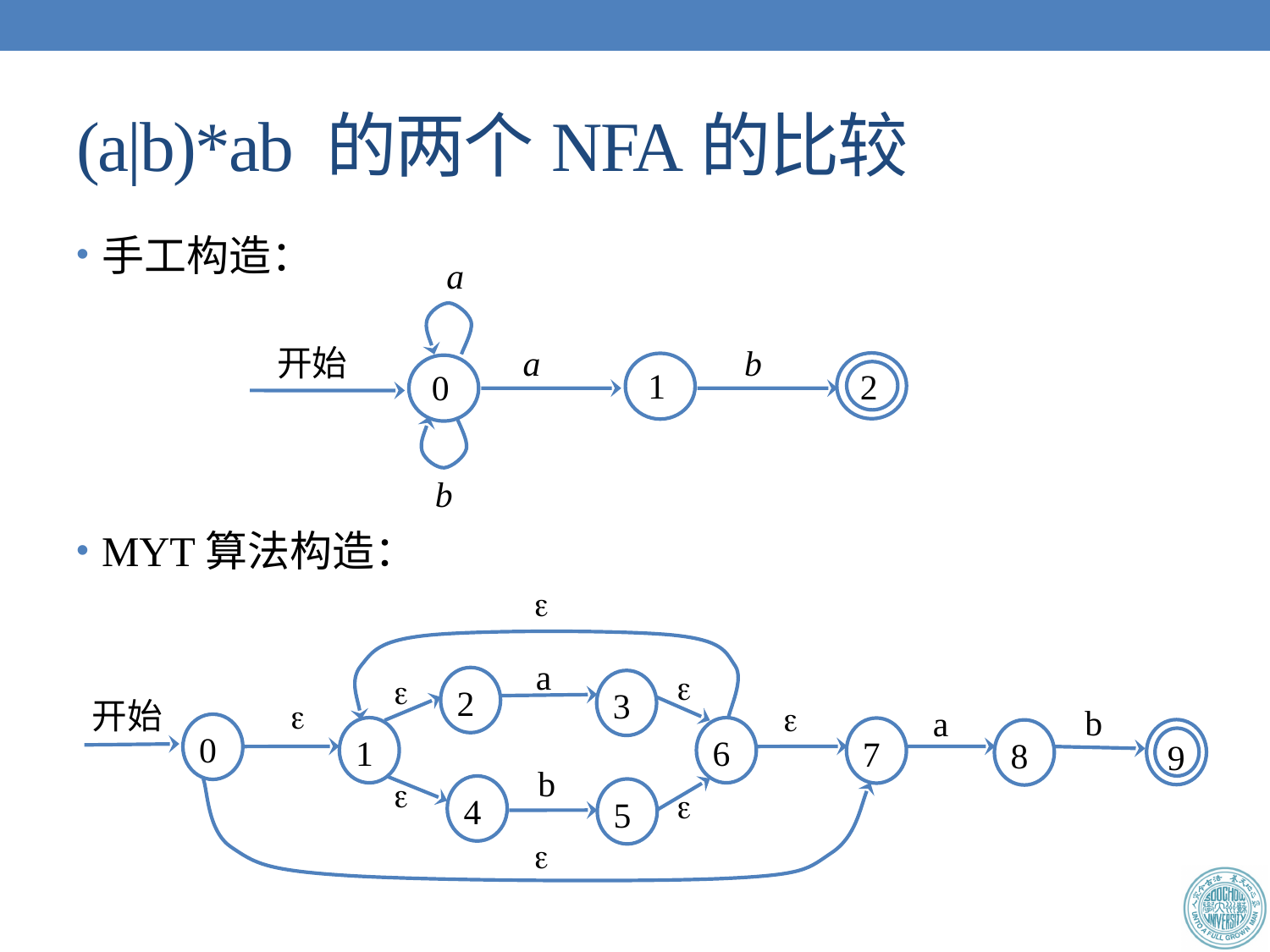

# (a|b)*ab 的两个NFA的比较
手工构造：

MYT算法构造：
a

开始
a
b

2
1
0

b
ε

a
ε
ε
2
3
开始
ε
ε

b
a

0
1
6
7

9
8

b
ε

4

5
ε

ε